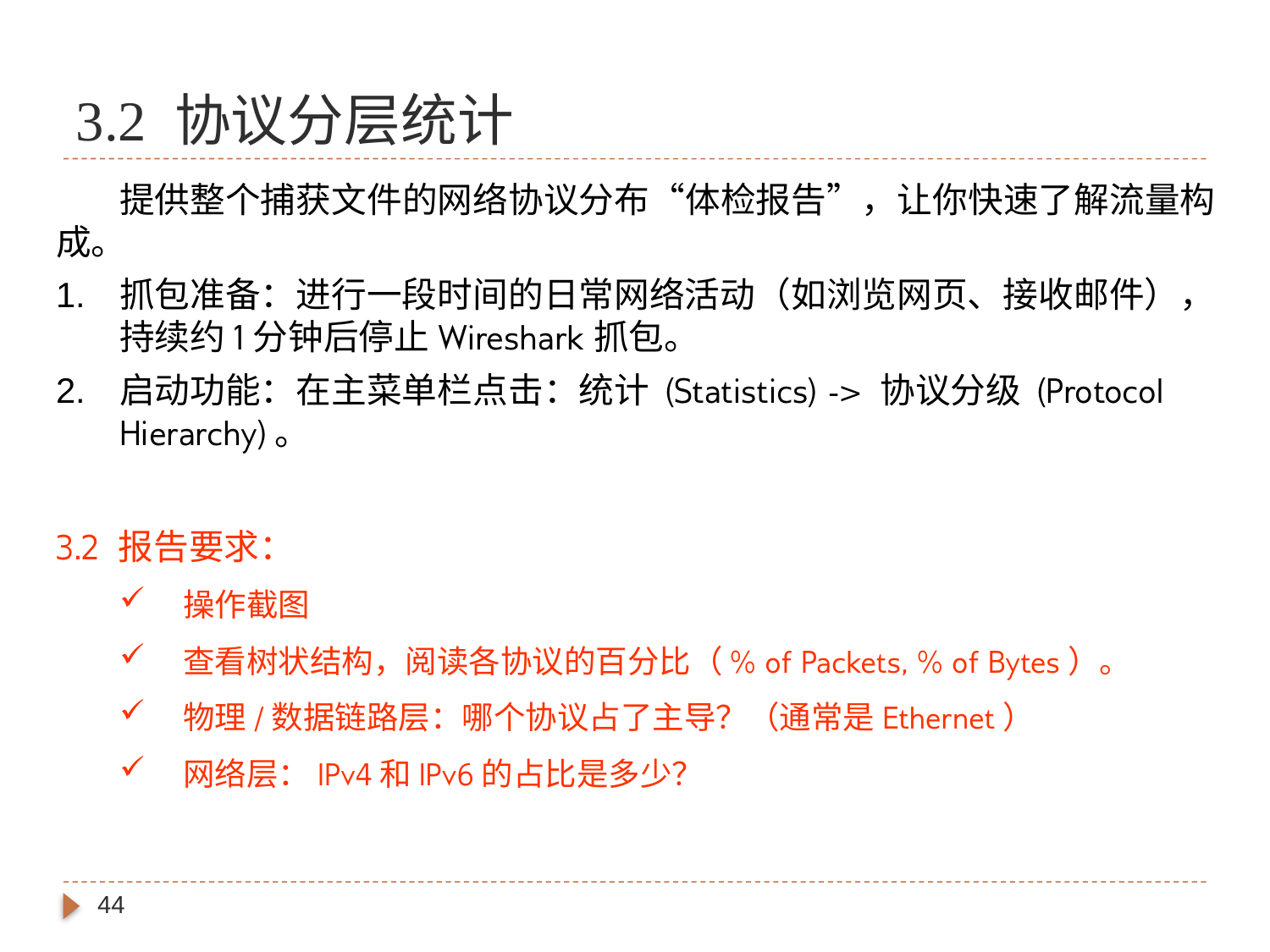

# 3.2 协议分层统计
提供整个捕获文件的网络协议分布“体检报告”，让你快速了解流量构成。
抓包准备：进行一段时间的日常网络活动（如浏览网页、接收邮件），持续约1分钟后停止Wireshark抓包。
启动功能：在主菜单栏点击：统计 (Statistics) -> 协议分级 (Protocol Hierarchy)。

3.2 报告要求：
操作截图
查看树状结构，阅读各协议的百分比（% of Packets, % of Bytes）。
物理/数据链路层：哪个协议占了主导？（通常是Ethernet）
网络层：IPv4和IPv6的占比是多少？

44